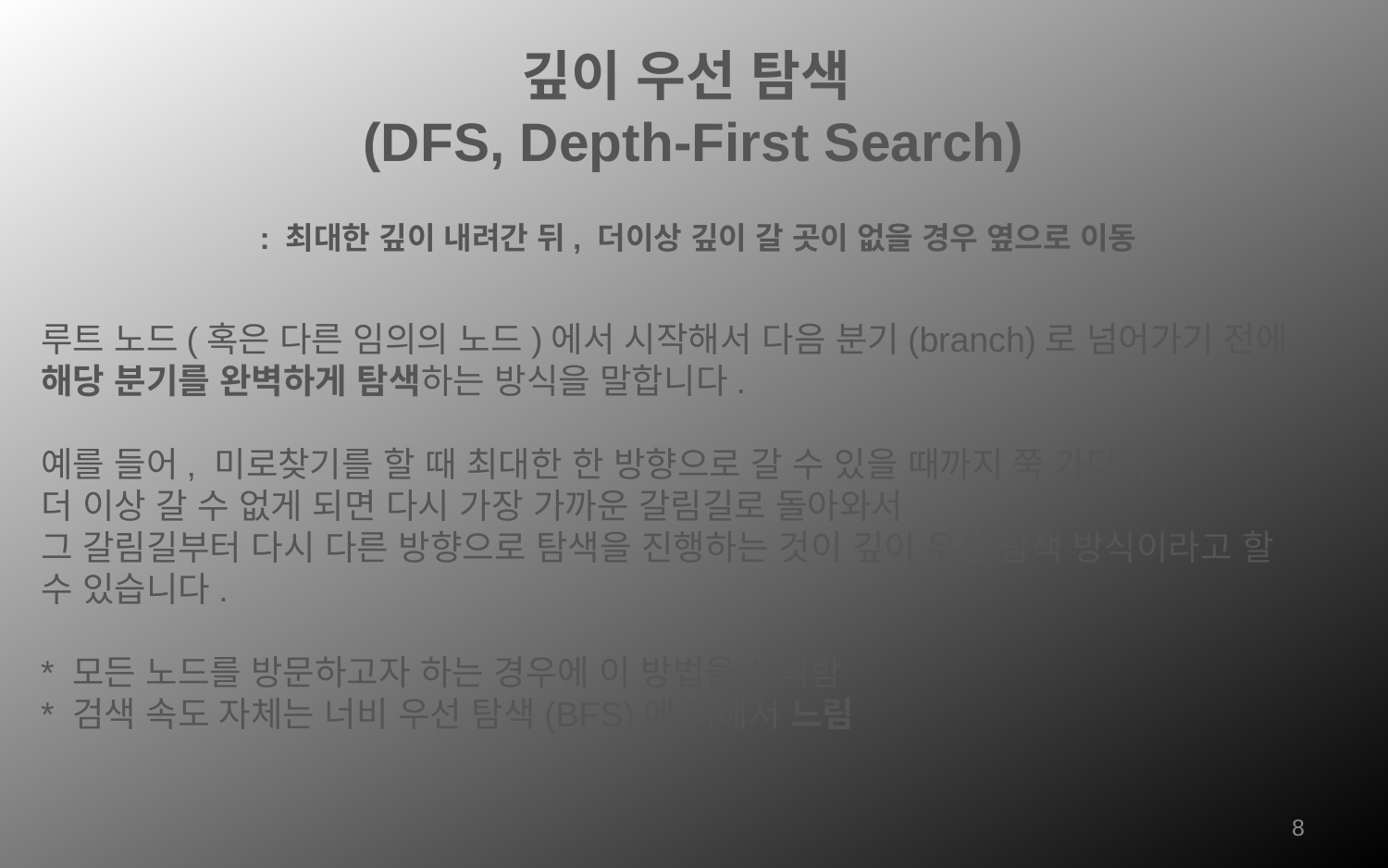

# 깊이 우선 탐색 (DFS, Depth-First Search)
: 최대한 깊이 내려간 뒤, 더이상 깊이 갈 곳이 없을 경우 옆으로 이동

루트 노드(혹은 다른 임의의 노드)에서 시작해서 다음 분기(branch)로 넘어가기 전에
해당 분기를 완벽하게 탐색하는 방식을 말합니다.

예를 들어, 미로찾기를 할 때 최대한 한 방향으로 갈 수 있을 때까지 쭉 가다가
더 이상 갈 수 없게 되면 다시 가장 가까운 갈림길로 돌아와서
그 갈림길부터 다시 다른 방향으로 탐색을 진행하는 것이 깊이 우선 탐색 방식이라고 할 수 있습니다.

* 모든 노드를 방문하고자 하는 경우에 이 방법을 선택함
* 검색 속도 자체는 너비 우선 탐색(BFS)에 비해서 느림
8